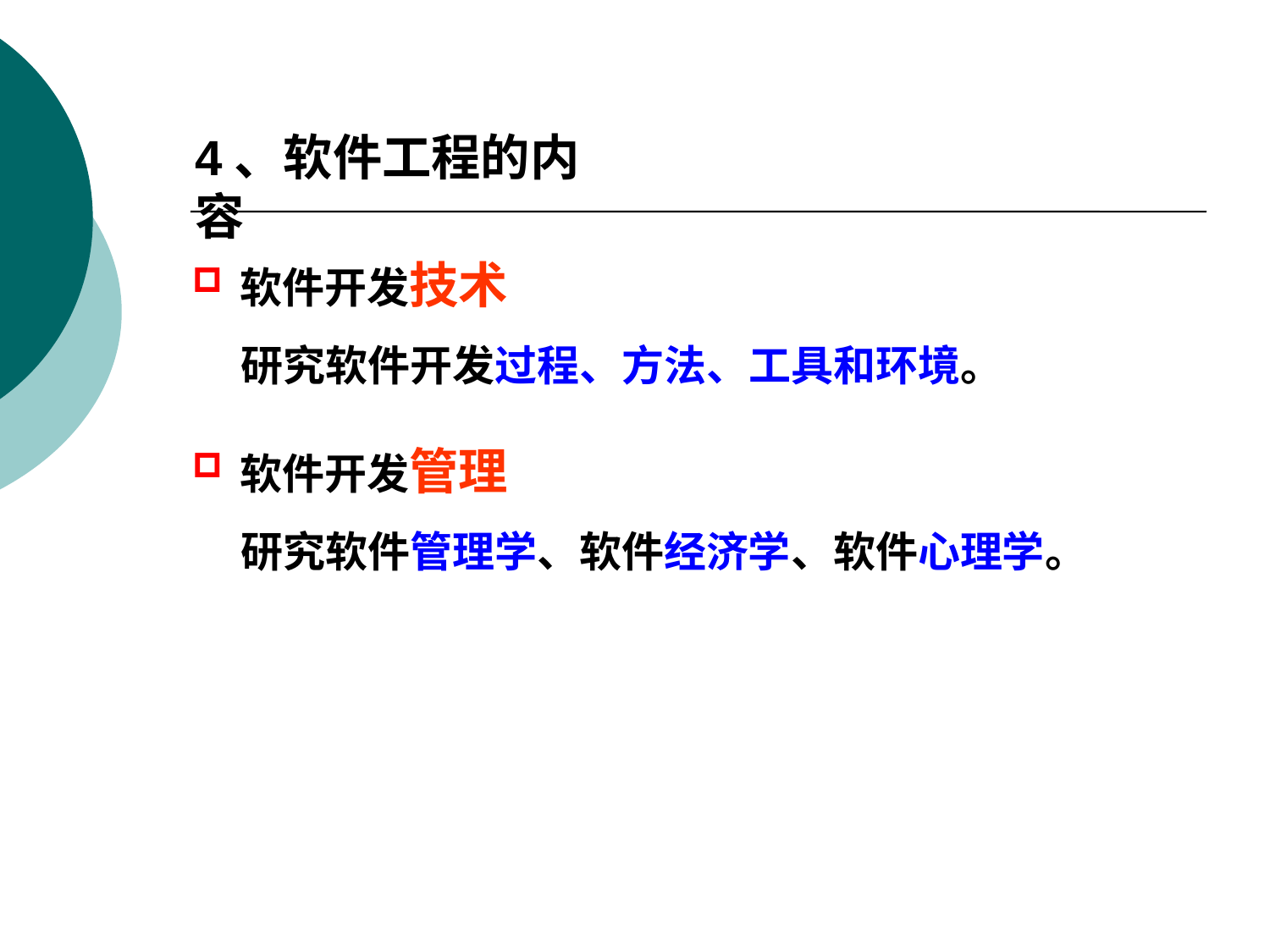

4、软件工程的内容
软件开发技术
    研究软件开发过程、方法、工具和环境。
软件开发管理
    研究软件管理学、软件经济学、软件心理学。